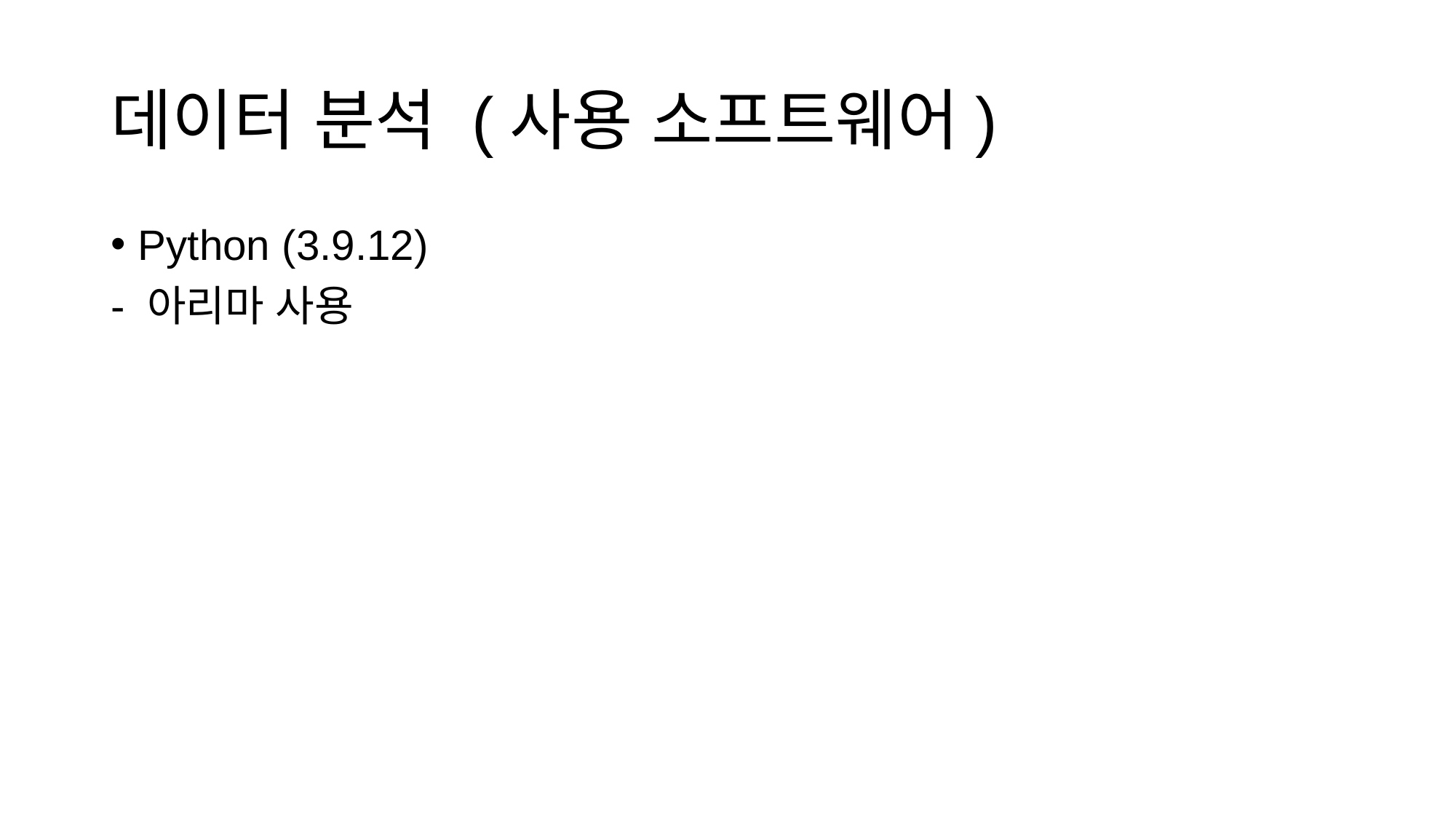

# 데이터 분석 (사용 소프트웨어)
Python (3.9.12)
- 아리마 사용